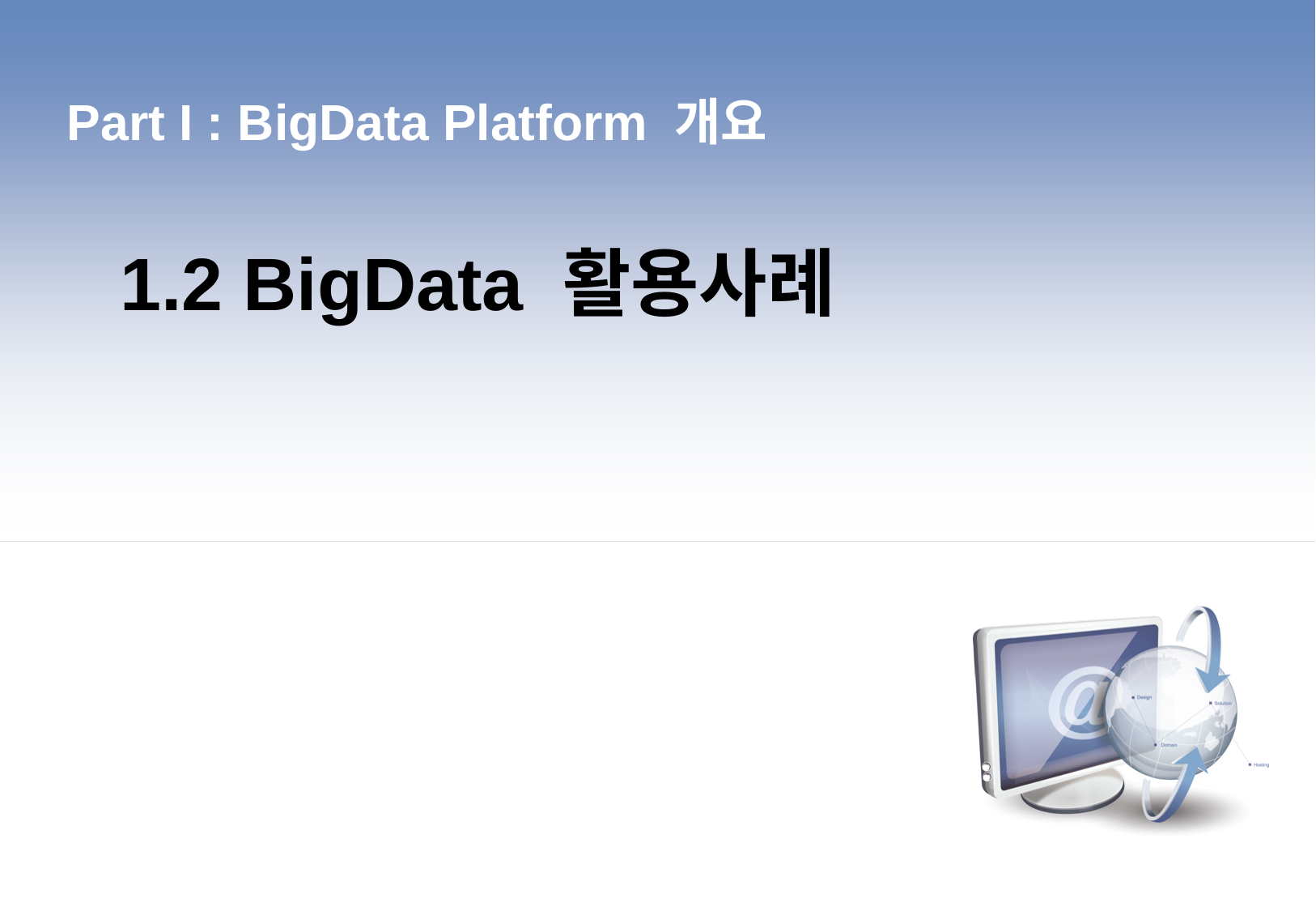

Part I : BigData Platform 개요
1.2 BigData 활용사례